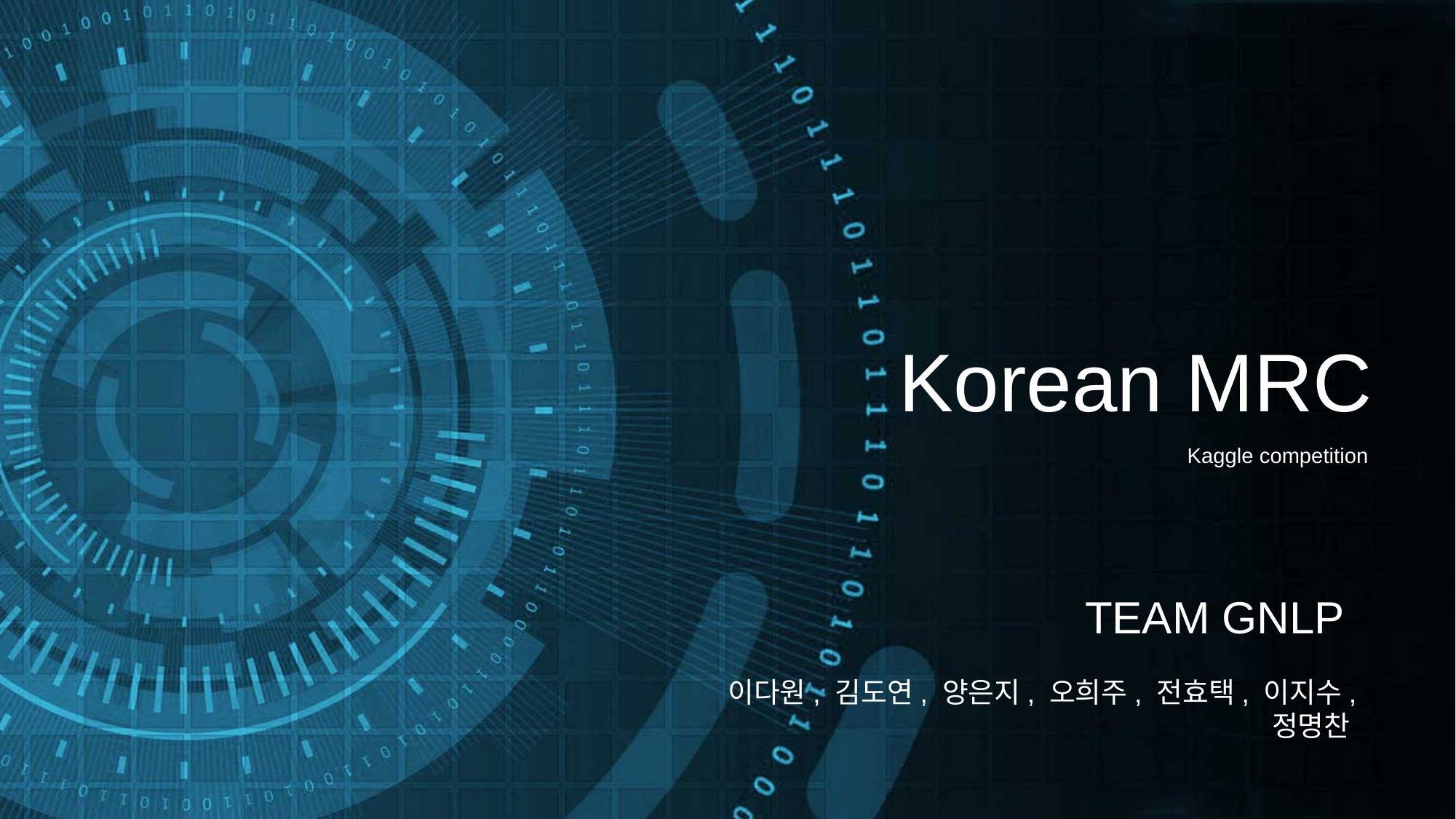

Korean MRC
Kaggle competition
TEAM GNLP
이다원, 김도연, 양은지, 오희주, 전효택, 이지수, 정명찬